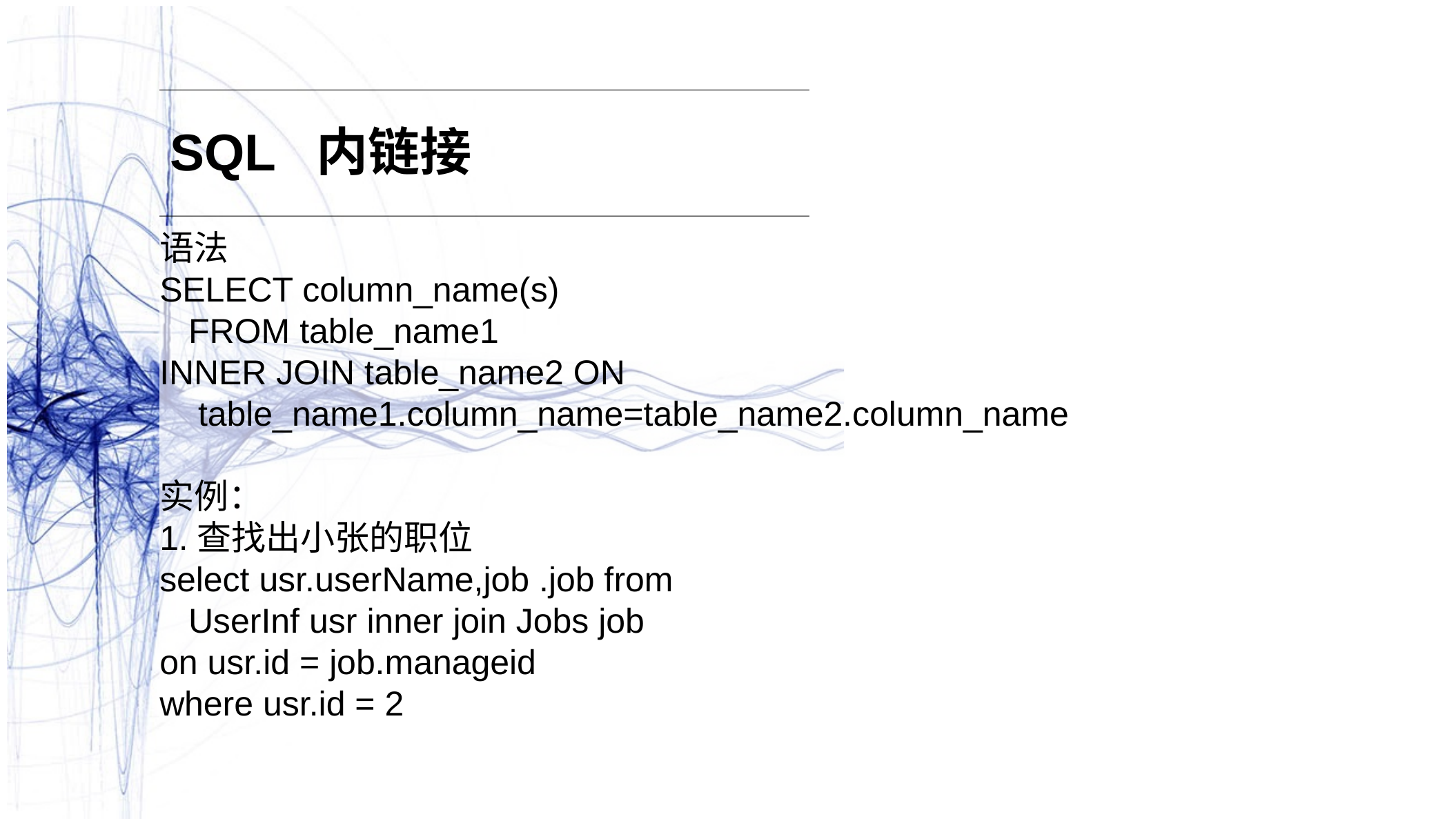

SQL  内链接

语法
SELECT column_name(s)
   FROM table_name1
INNER JOIN table_name2 ON
    table_name1.column_name=table_name2.column_name

实例：
1.查找出小张的职位
select usr.userName,job .job from
   UserInf usr inner join Jobs job
on usr.id = job.manageid
where usr.id = 2